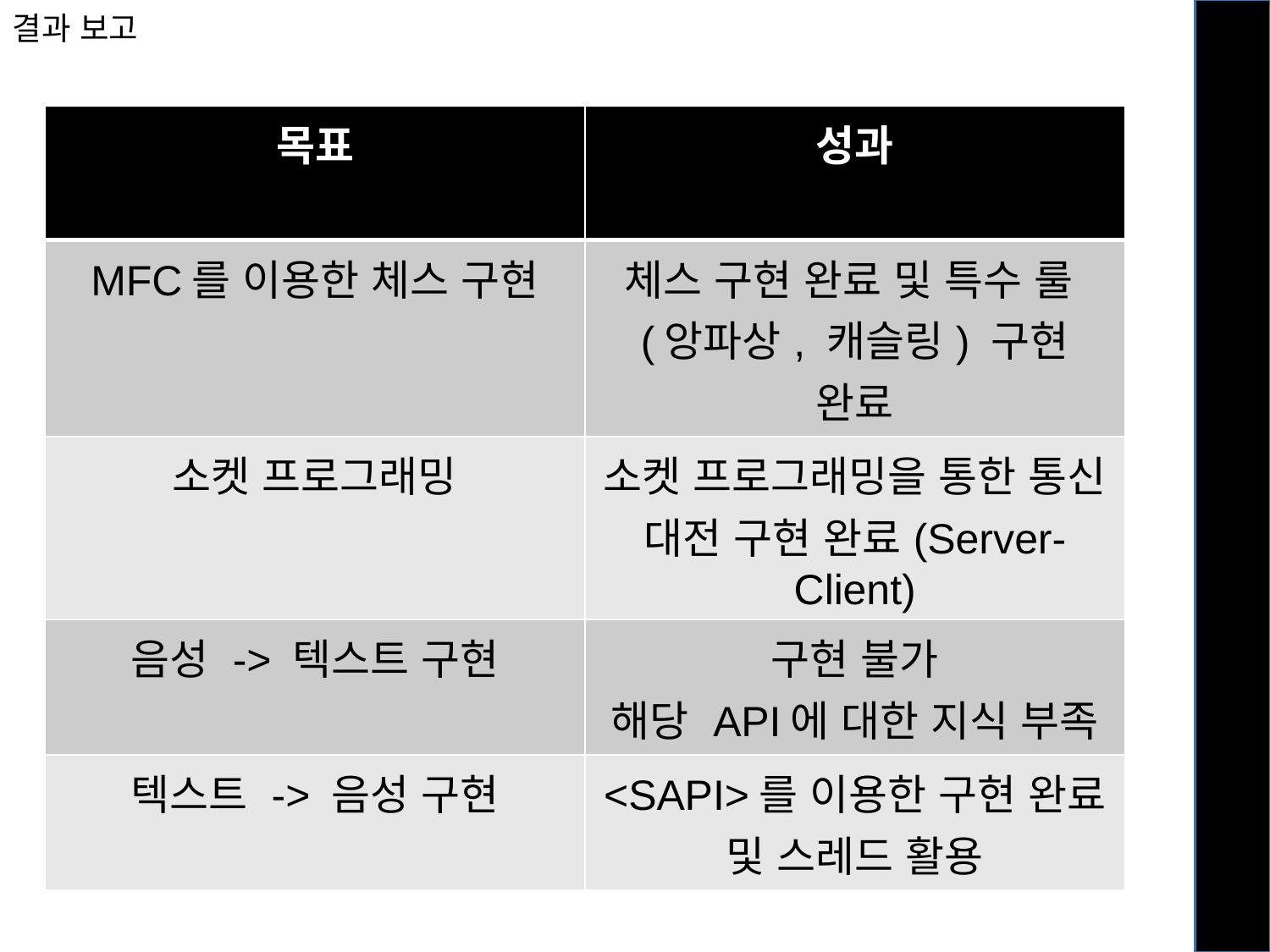

결과 보고
| 목표 | 성과 |
| --- | --- |
| MFC를 이용한 체스 구현 | 체스 구현 완료 및 특수 룰(앙파상, 캐슬링) 구현 완료 |
| 소켓 프로그래밍 | 소켓 프로그래밍을 통한 통신 대전 구현 완료(Server-Client) |
| 음성 -> 텍스트 구현 | 구현 불가 해당 API에 대한 지식 부족 |
| 텍스트 -> 음성 구현 | <SAPI>를 이용한 구현 완료 및 스레드 활용 |